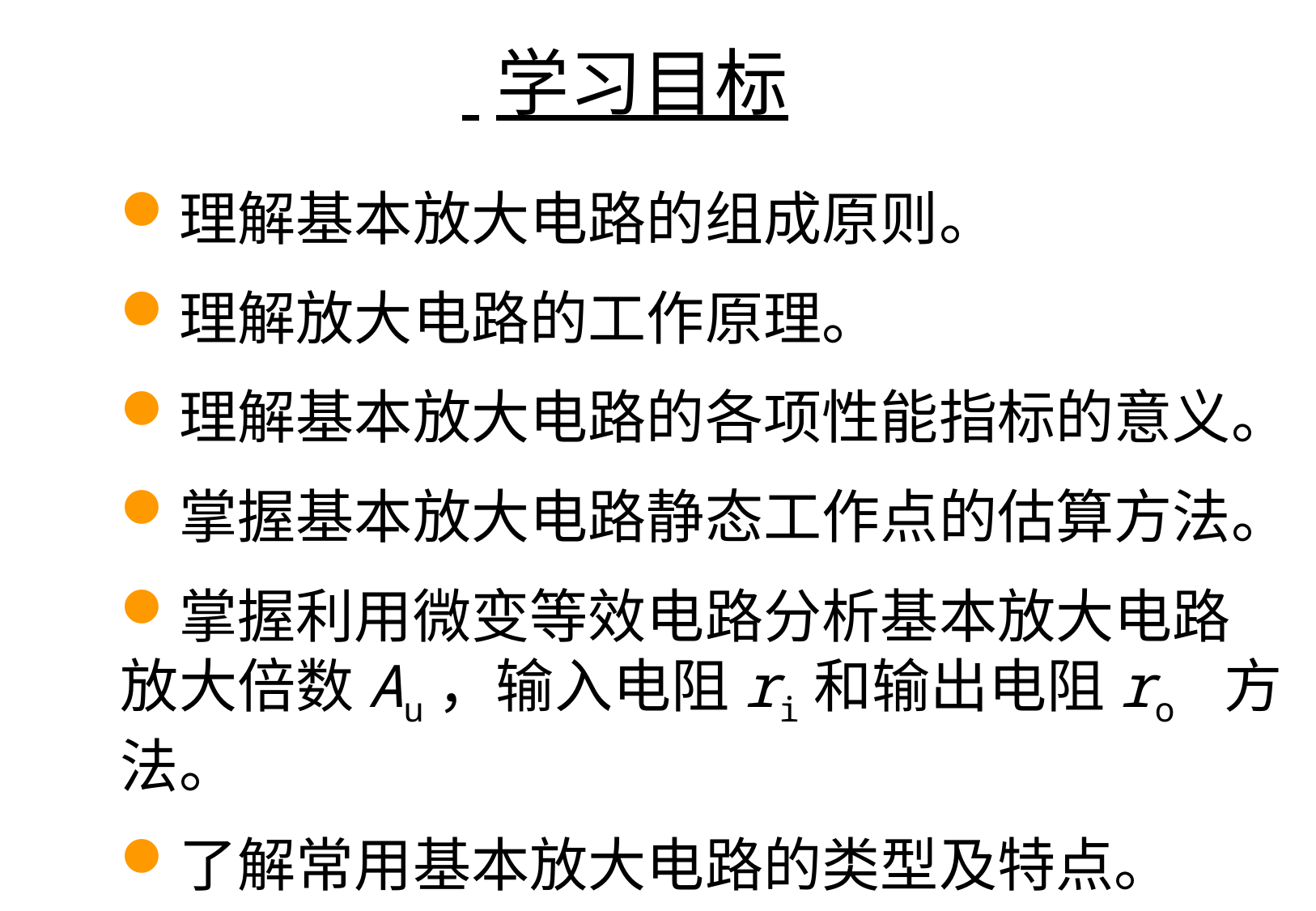

学习目标
理解基本放大电路的组成原则。
理解放大电路的工作原理。
理解基本放大电路的各项性能指标的意义。
掌握基本放大电路静态工作点的估算方法。
掌握利用微变等效电路分析基本放大电路放大倍数Au，输入电阻ri和输出电阻ro 方法。
了解常用基本放大电路的类型及特点。